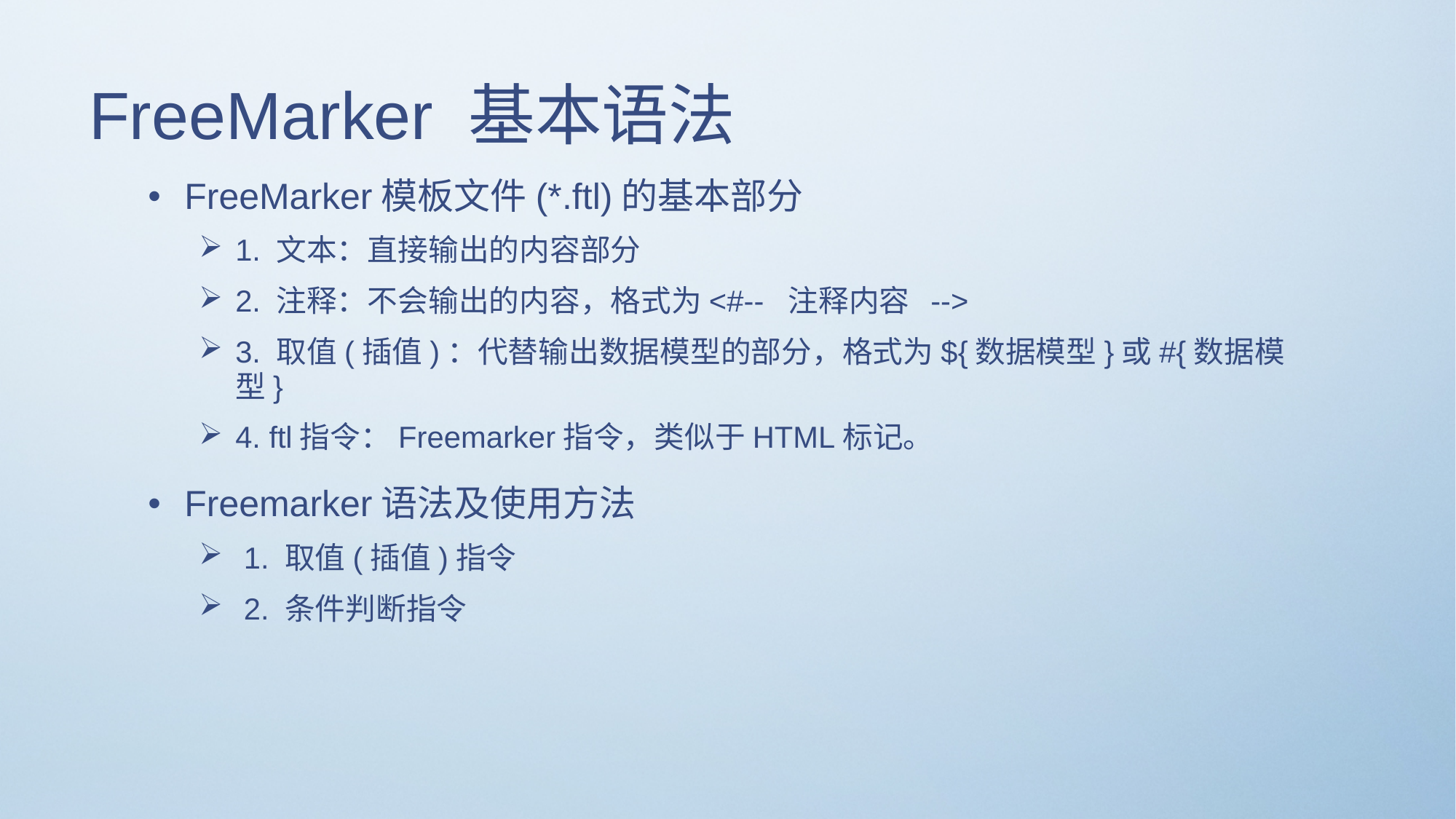

# FreeMarker 基本语法
FreeMarker模板文件(*.ftl)的基本部分
1. 文本：直接输出的内容部分
2. 注释：不会输出的内容，格式为<#--  注释内容  -->
3. 取值(插值)：代替输出数据模型的部分，格式为${数据模型}或#{数据模型}
4. ftl指令：Freemarker指令，类似于HTML标记。
Freemarker语法及使用方法
 1. 取值(插值)指令
 2. 条件判断指令